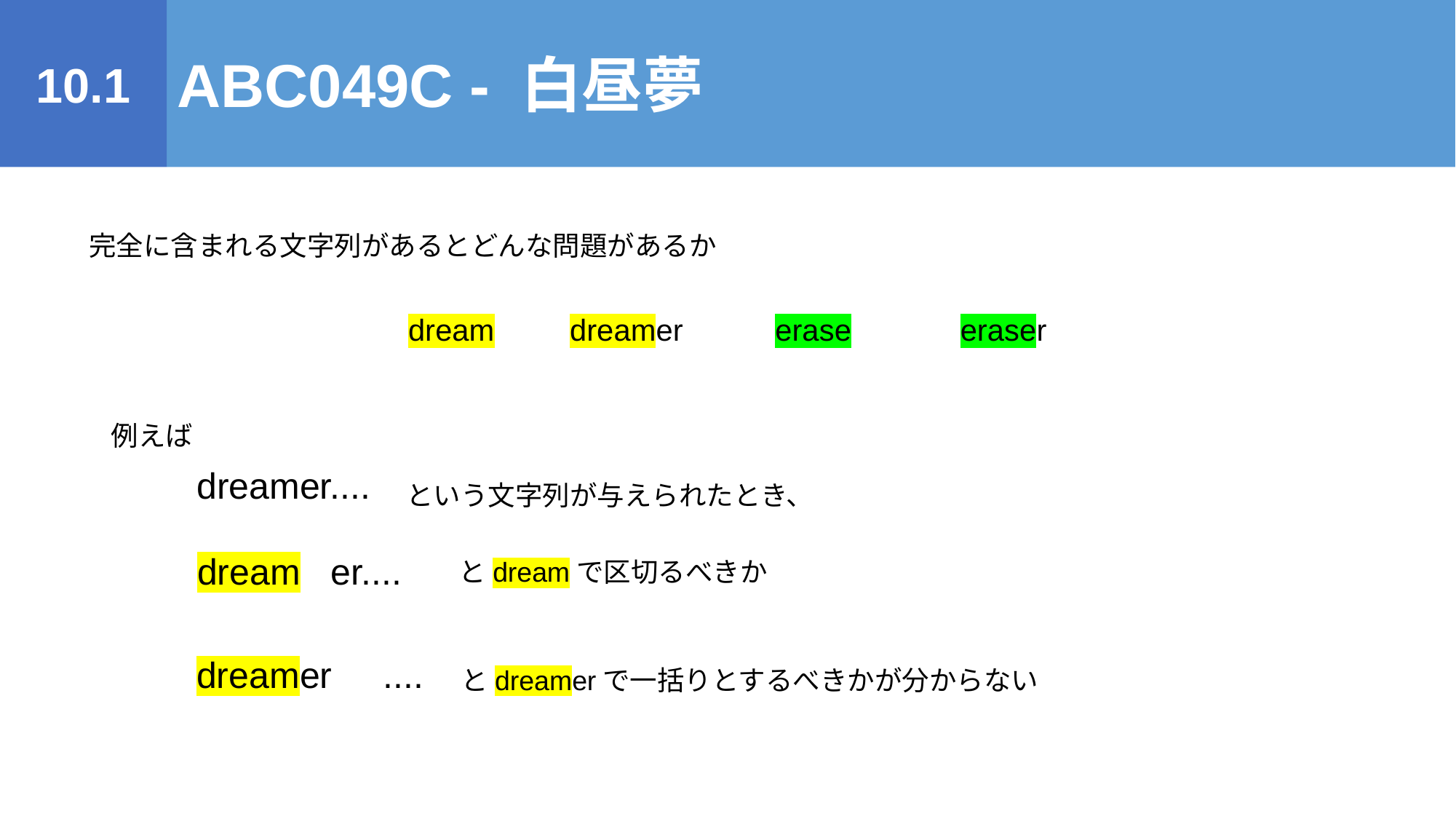

10.1
ABC049C - 白昼夢
完全に含まれる文字列があるとどんな問題があるか
dream         dreamer           erase             eraser
例えば
dreamer....
という文字列が与えられたとき、
dream   er....
とdreamで区切るべきか
dreamer     ....
とdreamerで一括りとするべきかが分からない